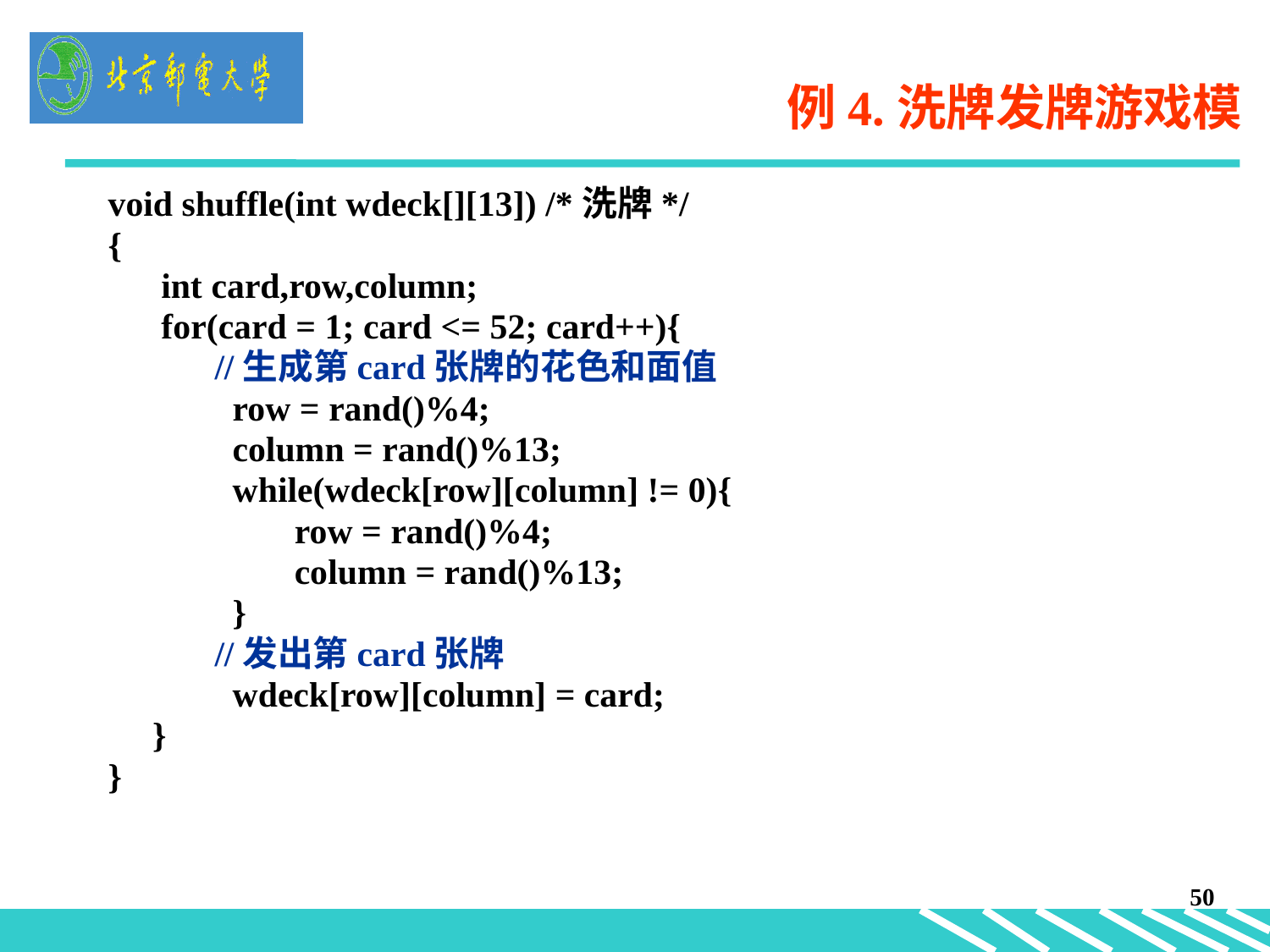

# 例4.洗牌发牌游戏模
void shuffle(int wdeck[][13]) /*洗牌*/
{
      int card,row,column;
      for(card = 1; card <= 52; card++){
            //生成第card张牌的花色和面值
              row = rand()%4;
              column = rand()%13;
              while(wdeck[row][column] != 0){
                     row = rand()%4;
                     column = rand()%13;
              }
            //发出第card张牌
              wdeck[row][column] = card;
     }
}
50